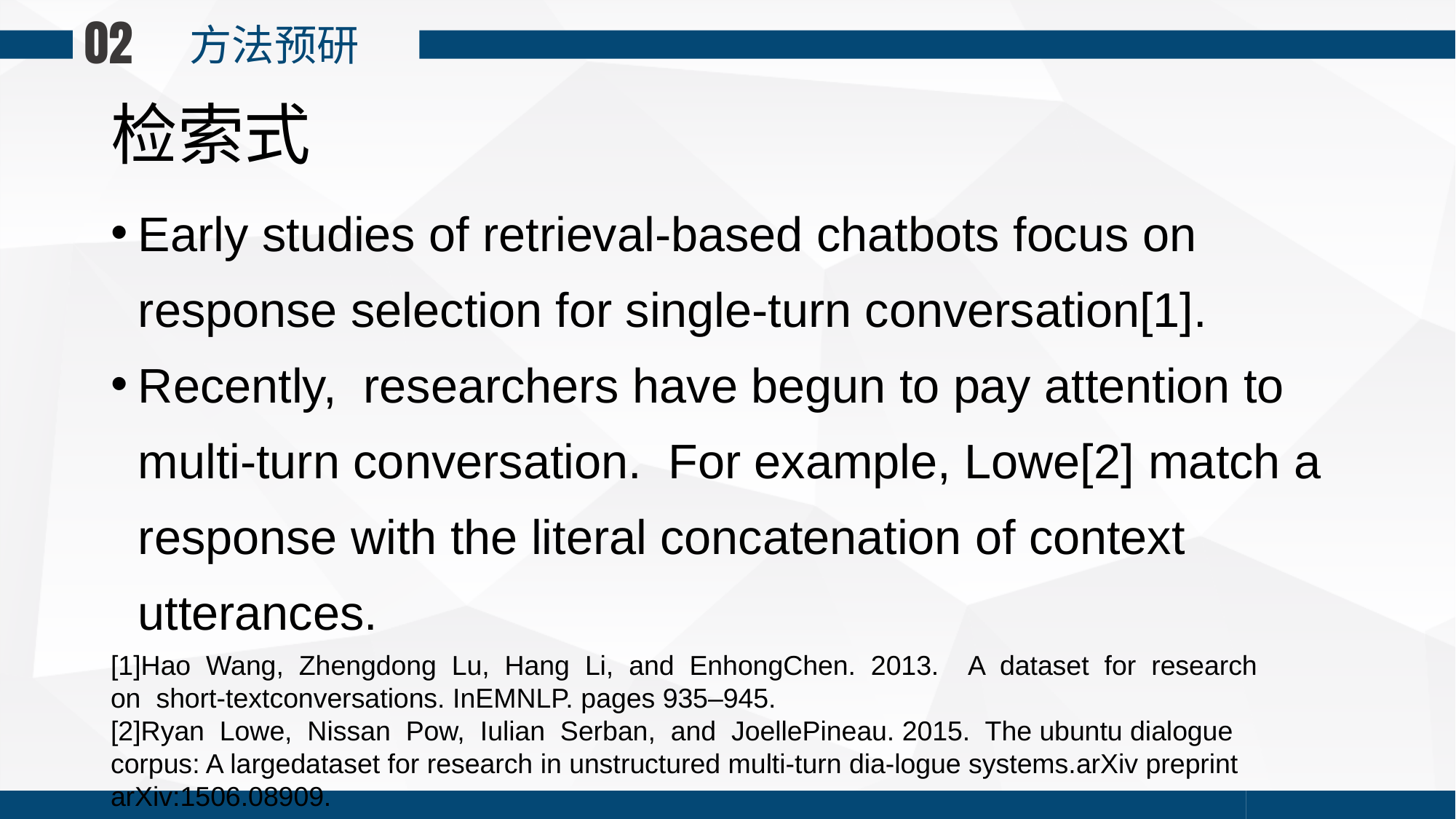

02
方法预研

# 检索式
Early studies of retrieval-based chatbots focus on response selection for single-turn conversation[1].
Recently,  researchers have begun to pay attention to multi-turn conversation.  For example, Lowe[2] match a response with the literal concatenation of context utterances.
[1]Hao  Wang,  Zhengdong  Lu,  Hang  Li,  and  EnhongChen.  2013.    A  dataset  for  research  on  short-textconversations. InEMNLP. pages 935–945.
[2]Ryan  Lowe,  Nissan  Pow,  Iulian  Serban,  and  JoellePineau. 2015.  The ubuntu dialogue corpus: A largedataset for research in unstructured multi-turn dia-logue systems.arXiv preprint arXiv:1506.08909.